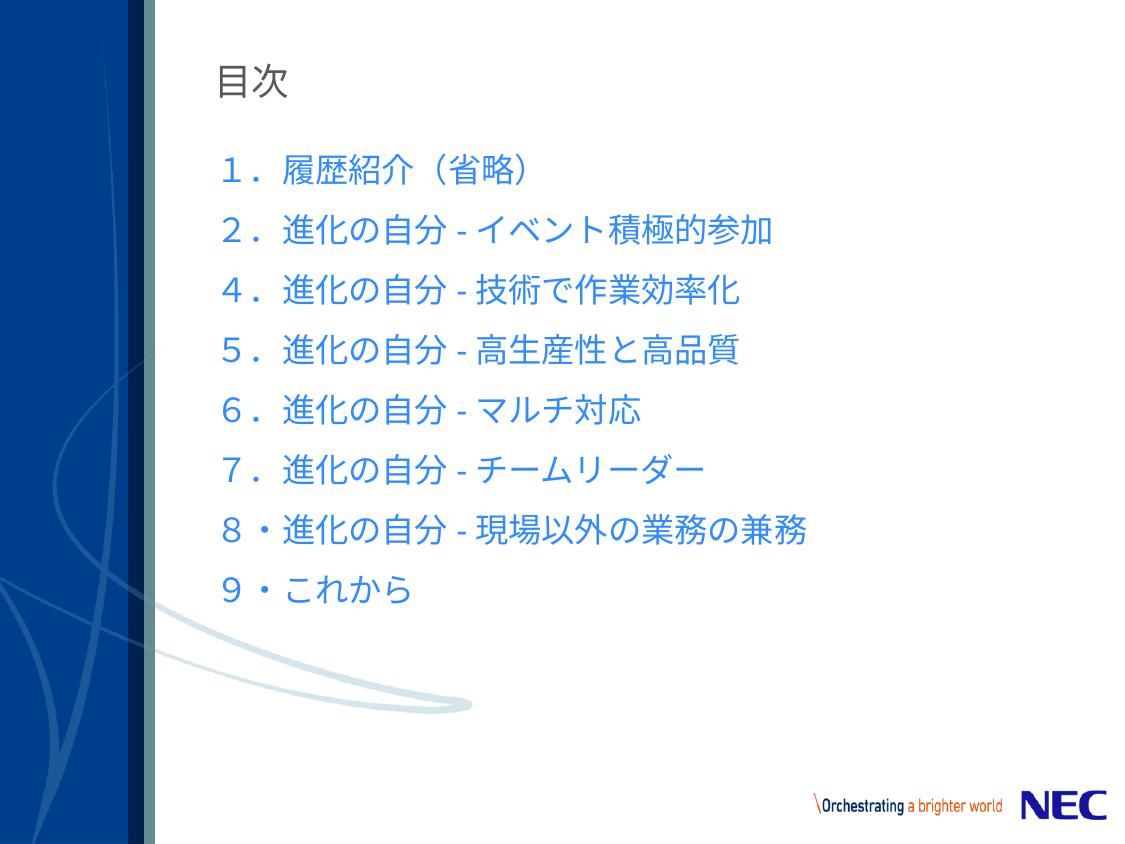

# 目次
１．履歴紹介（省略）
２．進化の自分-イベント積極的参加
４．進化の自分-技術で作業効率化
５．進化の自分-高生産性と高品質
６．進化の自分-マルチ対応
７．進化の自分-チームリーダー
８・進化の自分-現場以外の業務の兼務
９・これから